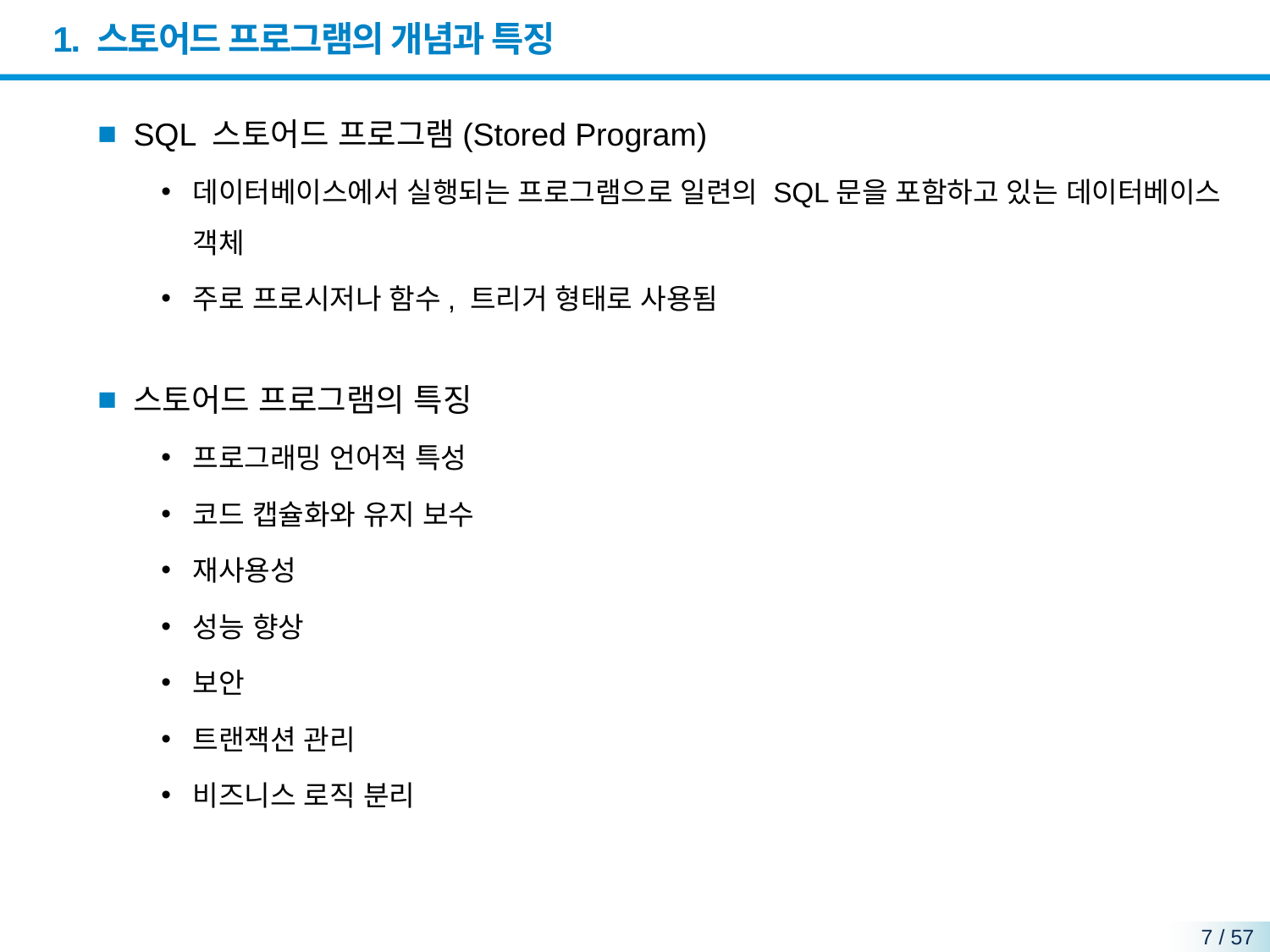

# 1. 스토어드 프로그램의 개념과 특징
SQL 스토어드 프로그램(Stored Program)
데이터베이스에서 실행되는 프로그램으로 일련의 SQL문을 포함하고 있는 데이터베이스 객체
주로 프로시저나 함수, 트리거 형태로 사용됨

스토어드 프로그램의 특징
프로그래밍 언어적 특성
코드 캡슐화와 유지 보수
재사용성
성능 향상
보안
트랜잭션 관리
비즈니스 로직 분리